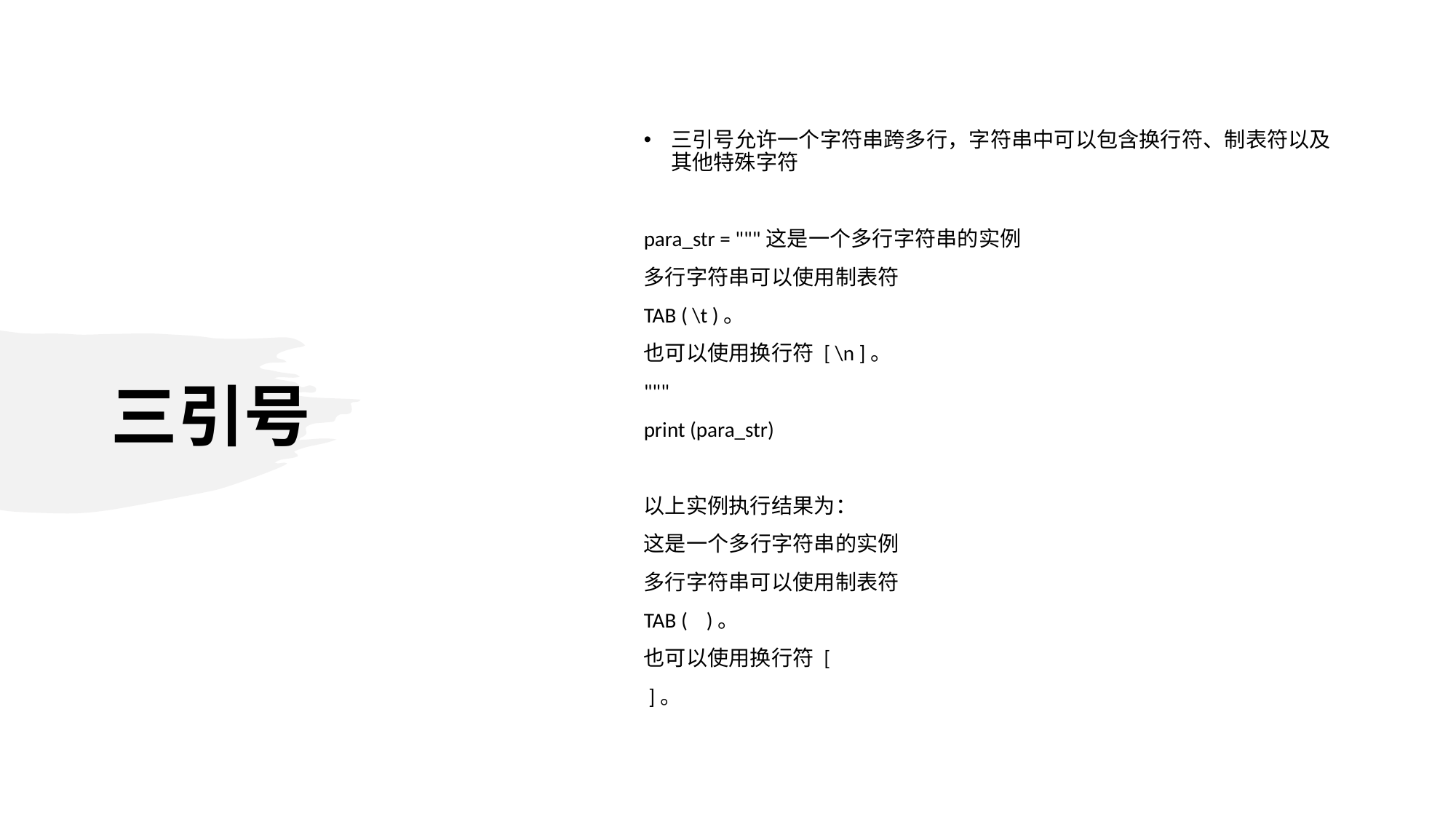

# 三引号
三引号允许一个字符串跨多行，字符串中可以包含换行符、制表符以及其他特殊字符

para_str = """这是一个多行字符串的实例
多行字符串可以使用制表符
TAB ( \t )。
也可以使用换行符 [ \n ]。
"""
print (para_str)

以上实例执行结果为：
这是一个多行字符串的实例
多行字符串可以使用制表符
TAB (    )。
也可以使用换行符 [
 ]。